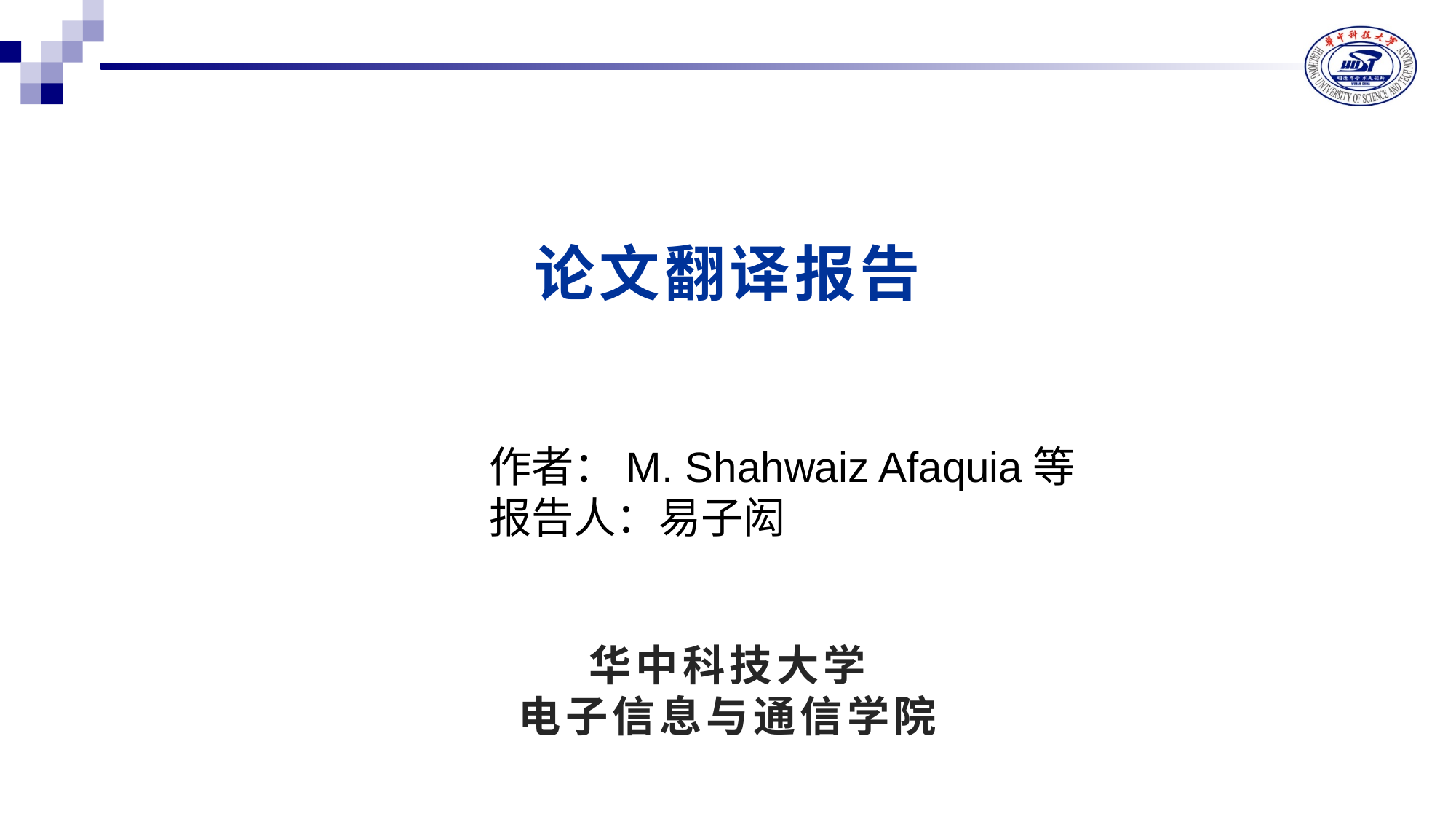

# 论文翻译报告
作者：M. Shahwaiz Afaquia等
报告人：易子闳
华中科技大学
电子信息与通信学院